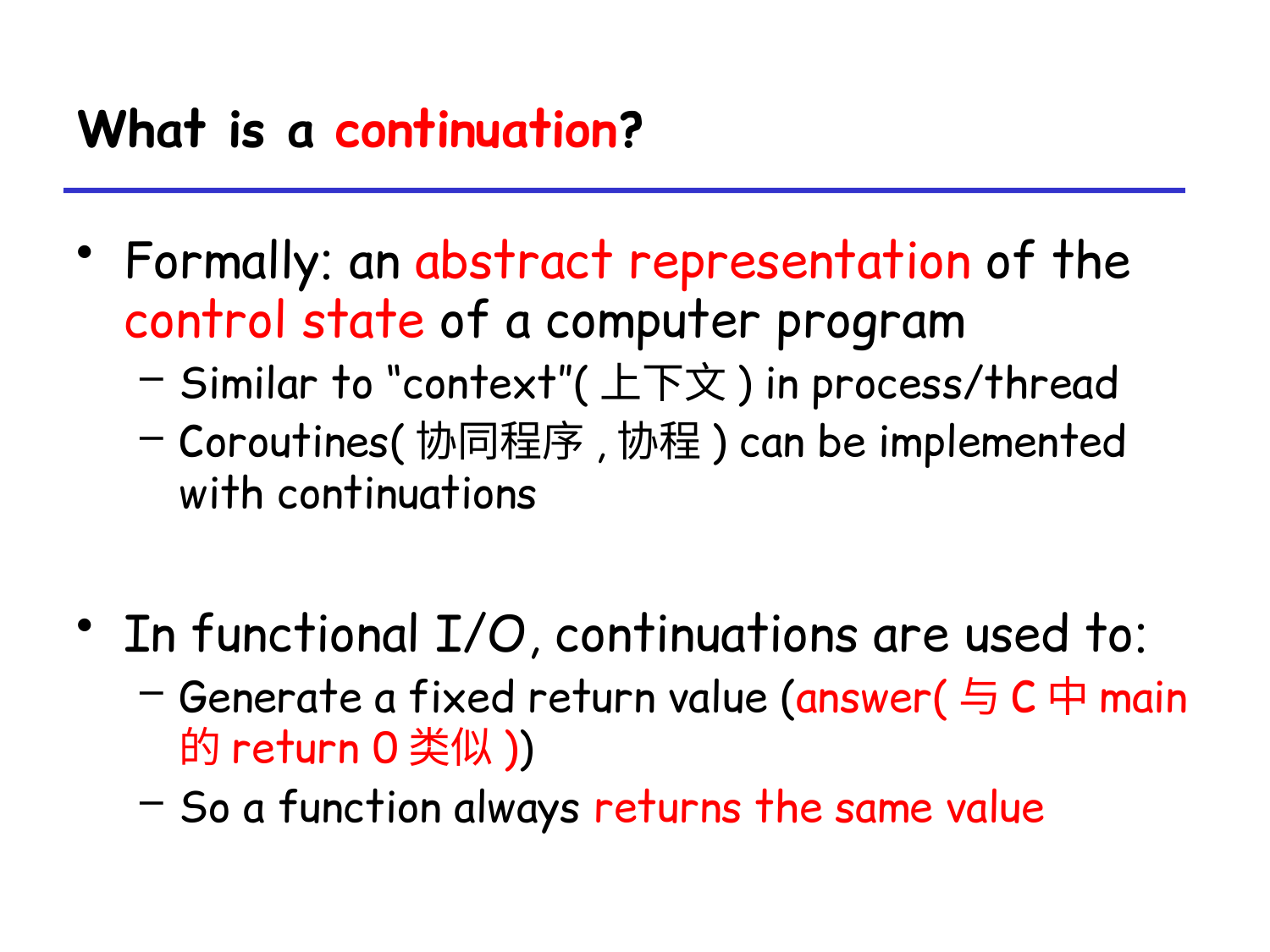

# What is a continuation?
Formally: an abstract representation of the control state of a computer program
Similar to “context”(上下文) in process/thread
Coroutines(协同程序,协程) can be implemented with continuations

In functional I/O, continuations are used to:
Generate a fixed return value (answer(与C中main的return 0类似))
So a function always returns the same value
39